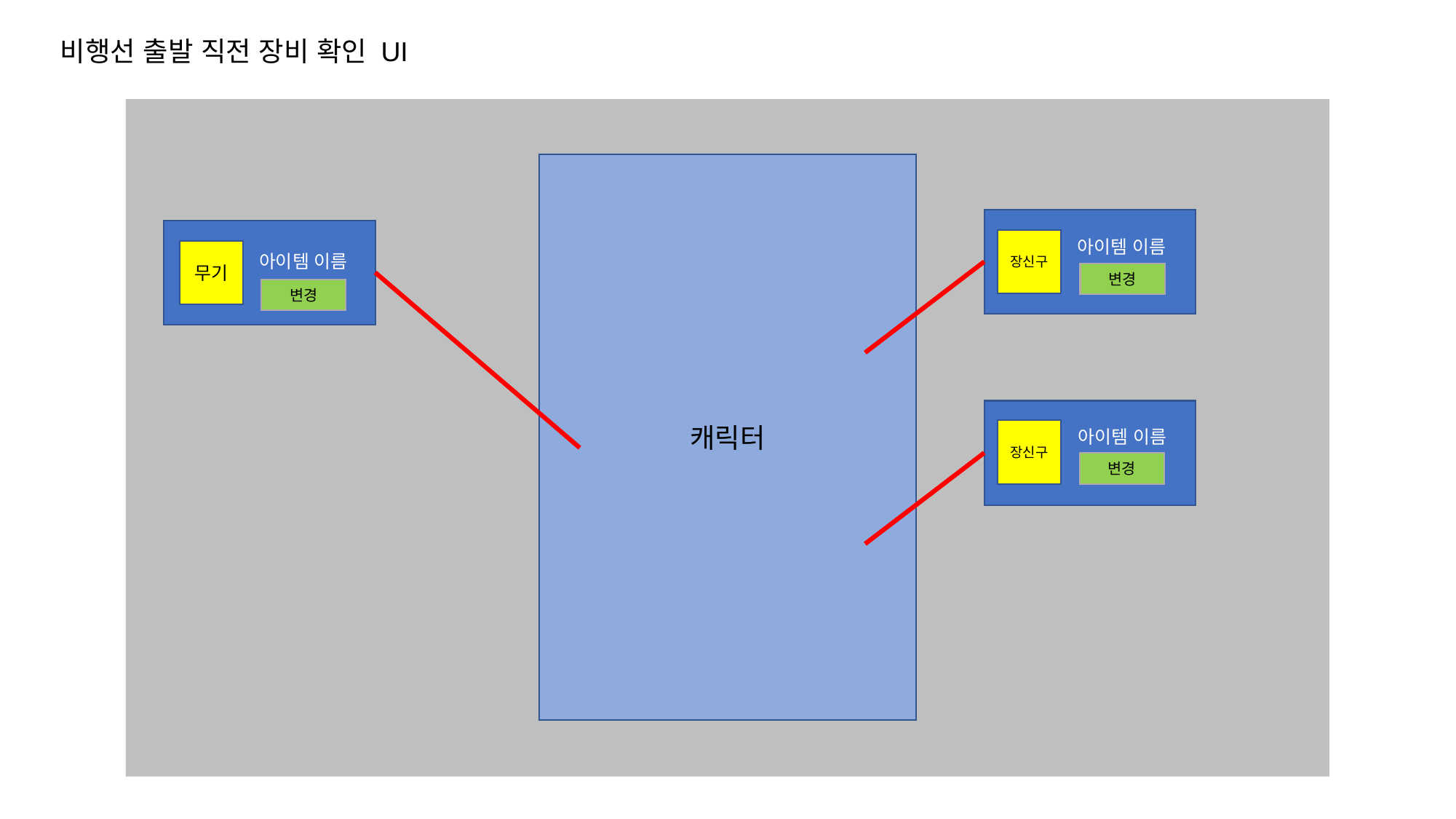

비행선 출발 직전 장비 확인 UI

캐릭터

장신구
아이템 이름
무기
아이템 이름
변경
변경

아이템 이름
장신구
변경